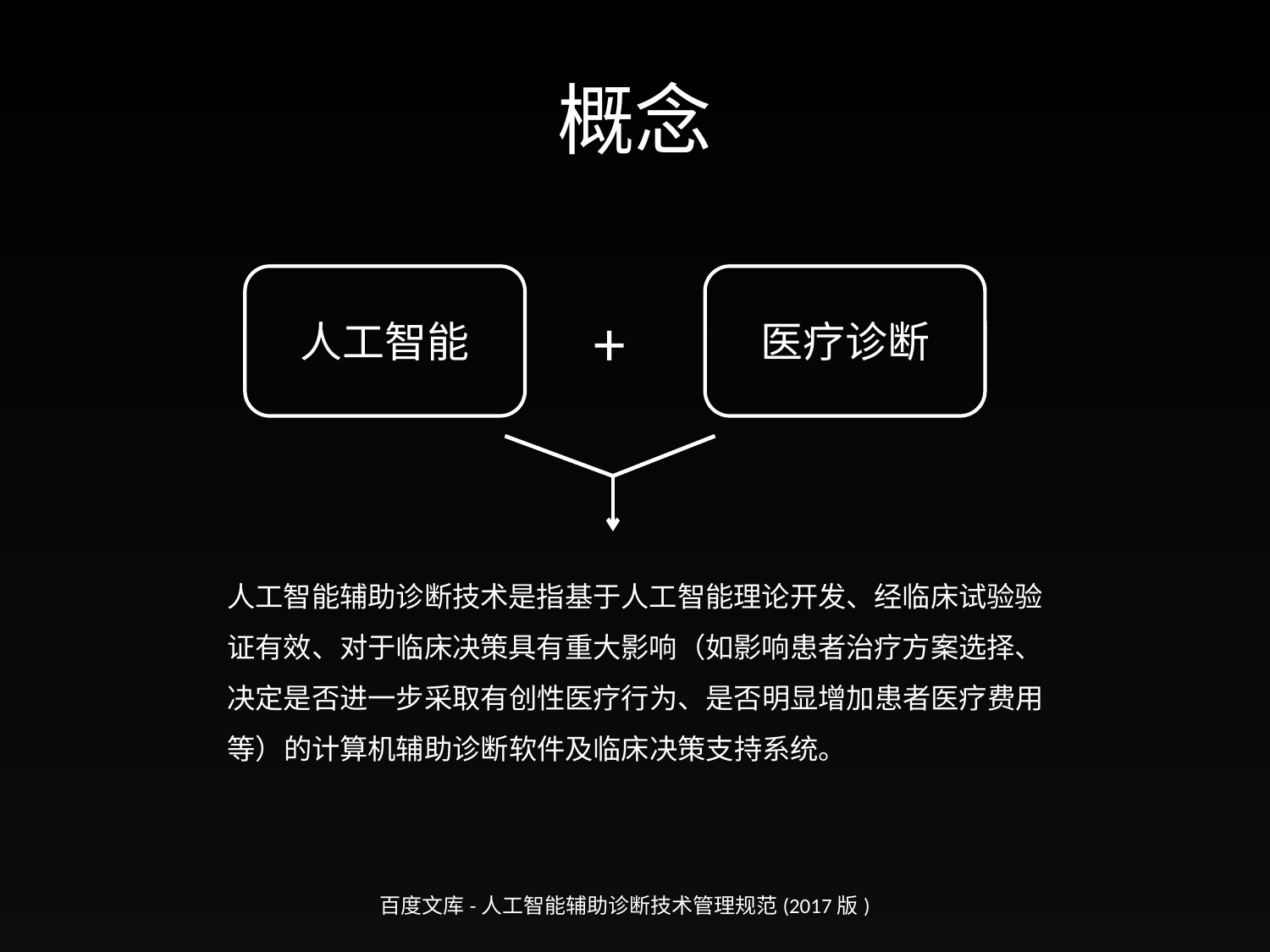

# 概念
人工智能
医疗诊断
+
人工智能辅助诊断技术是指基于人工智能理论开发、经临床试验验证有效、对于临床决策具有重大影响（如影响患者治疗方案选择、决定是否进一步采取有创性医疗行为、是否明显增加患者医疗费用等）的计算机辅助诊断软件及临床决策支持系统。
百度文库-人工智能辅助诊断技术管理规范(2017版)